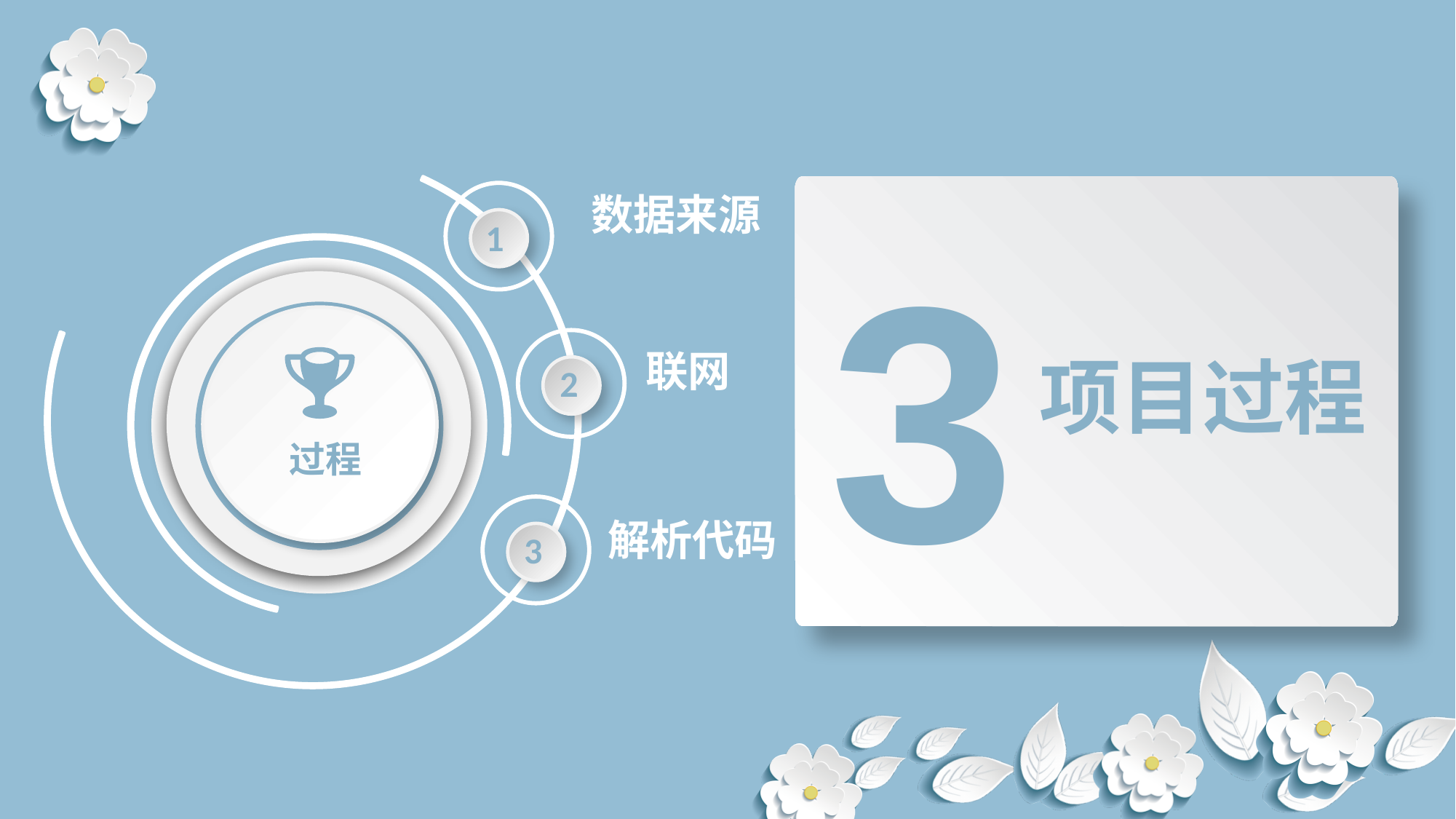

数据来源
3
1

联网
项目过程

2

过程

解析代码
3

延时符